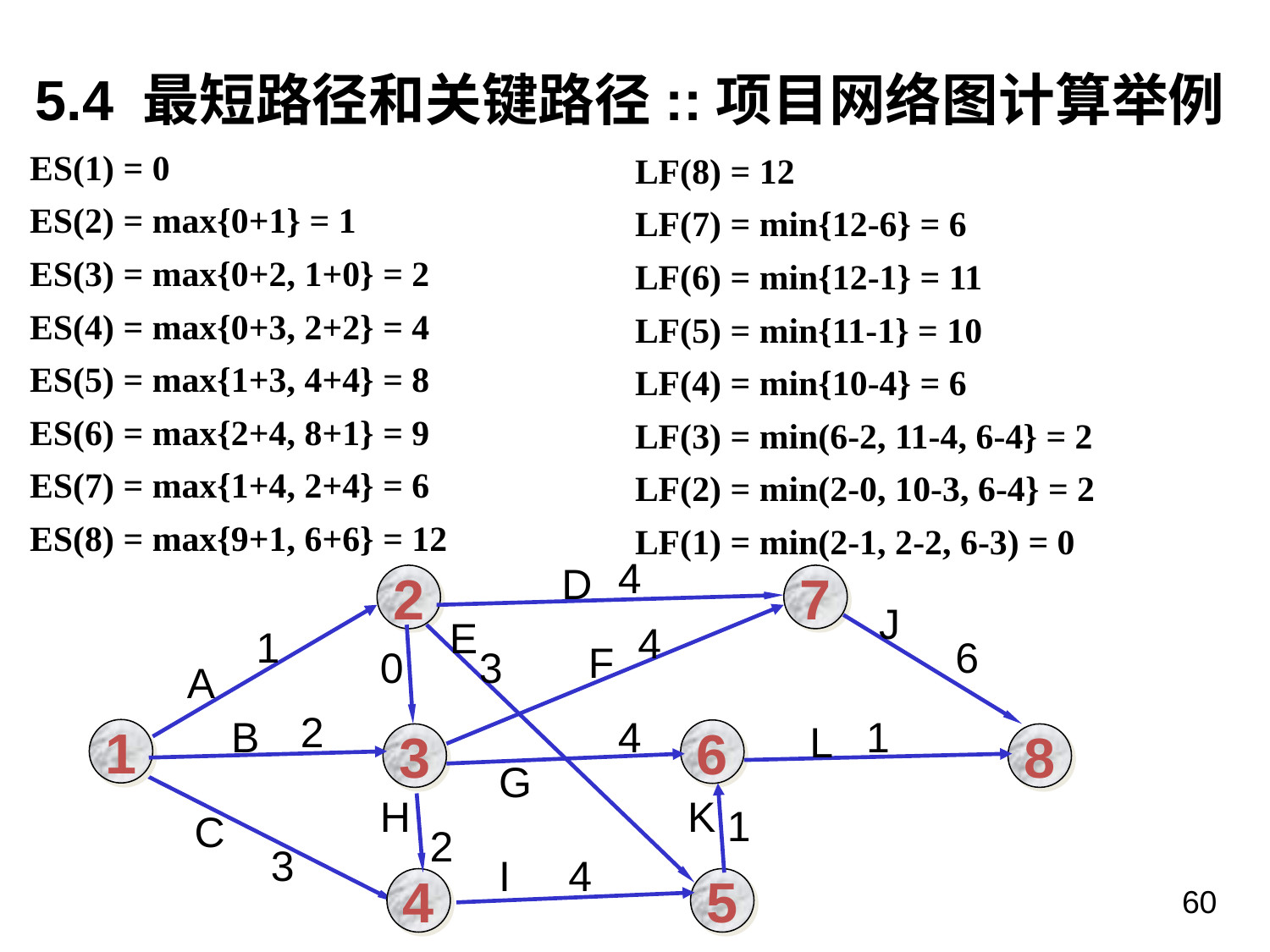

5.4 最短路径和关键路径::项目网络图计算举例
ES(1) = 0
ES(2) = max{0+1} = 1
ES(3) = max{0+2, 1+0} = 2
ES(4) = max{0+3, 2+2} = 4
ES(5) = max{1+3, 4+4} = 8
ES(6) = max{2+4, 8+1} = 9
ES(7) = max{1+4, 2+4} = 6
ES(8) = max{9+1, 6+6} = 12
LF(8) = 12
LF(7) = min{12-6} = 6
LF(6) = min{12-1} = 11
LF(5) = min{11-1} = 10
LF(4) = min{10-4} = 6
LF(3) = min(6-2, 11-4, 6-4} = 2
LF(2) = min(2-0, 10-3, 6-4} = 2
LF(1) = min(2-1, 2-2, 6-3) = 0
4
D
2
7
J

E

4
1

6
F
0
3
A
2
B
4
1
L
1
6
3
8
G

H
K

1
C
2
3
I
4
4
5
60